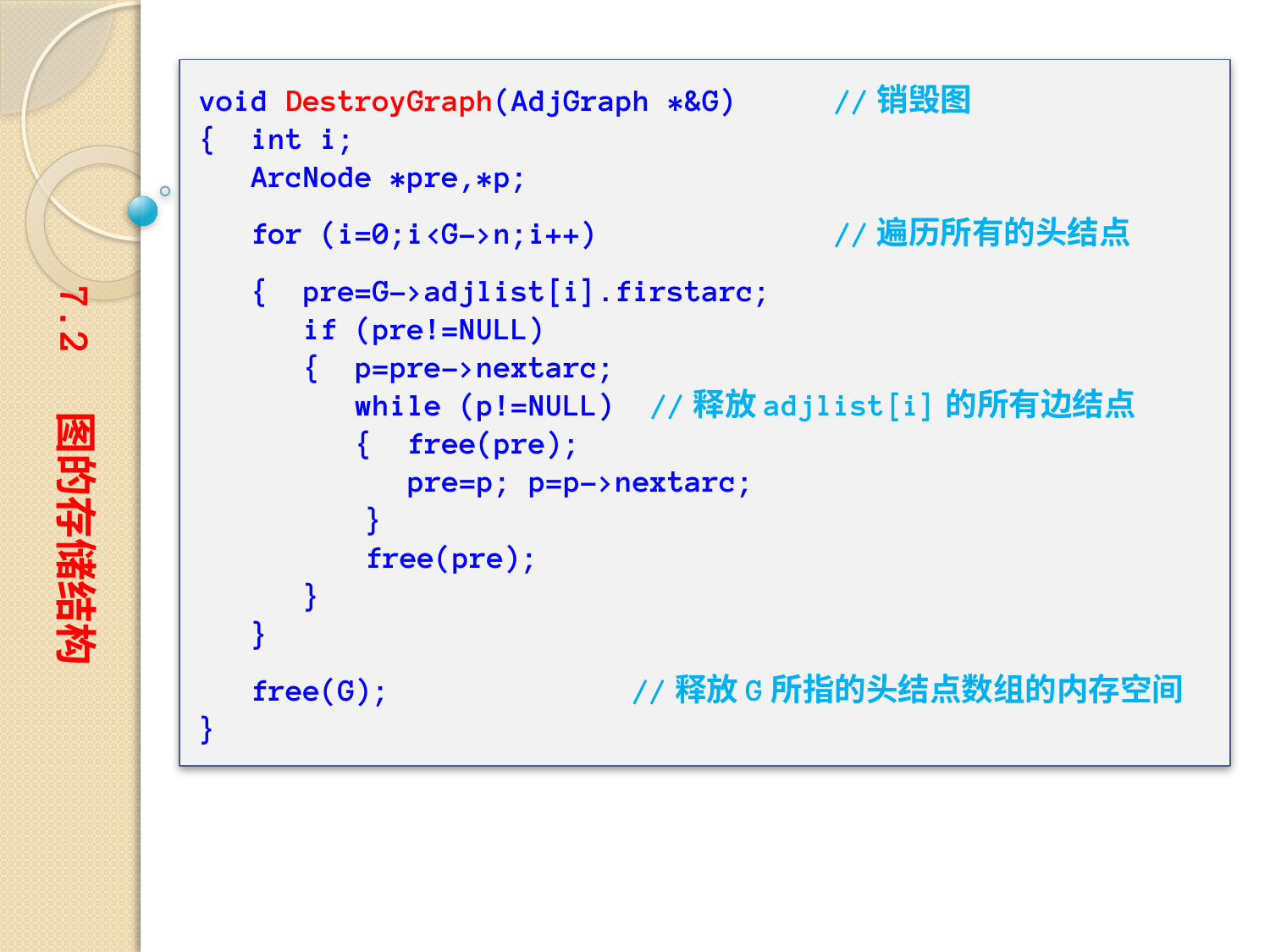

void DestroyGraph(AdjGraph *&G)	//销毁图
{  int i;
   ArcNode *pre,*p;
   for (i=0;i<G->n;i++)		//遍历所有的头结点
   {  pre=G->adjlist[i].firstarc;
      if (pre!=NULL)
      {  p=pre->nextarc;
         while (p!=NULL)  //释放adjlist[i]的所有边结点
         {  free(pre);
            pre=p; p=p->nextarc;
	　}
	　free(pre);
      }
   }
   free(G);		   //释放G所指的头结点数组的内存空间
}
7.2  图的存储结构